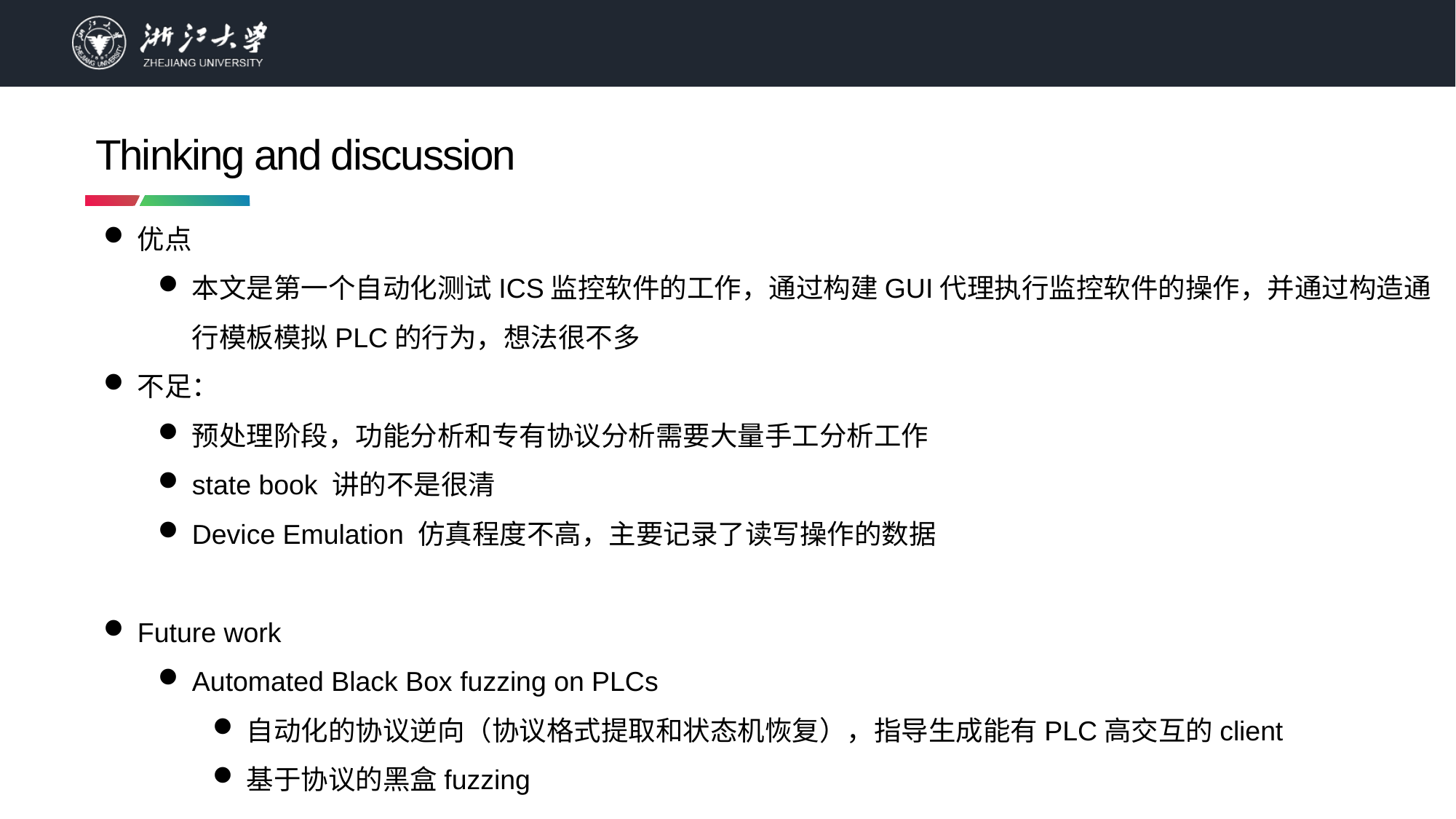

# Thinking and discussion
优点
本文是第一个自动化测试ICS监控软件的工作，通过构建GUI代理执行监控软件的操作，并通过构造通行模板模拟PLC的行为，想法很不多
不足：
预处理阶段，功能分析和专有协议分析需要大量手工分析工作
state book 讲的不是很清
Device Emulation 仿真程度不高，主要记录了读写操作的数据

Future work
Automated Black Box fuzzing on PLCs
自动化的协议逆向（协议格式提取和状态机恢复），指导生成能有PLC高交互的client
基于协议的黑盒fuzzing
44